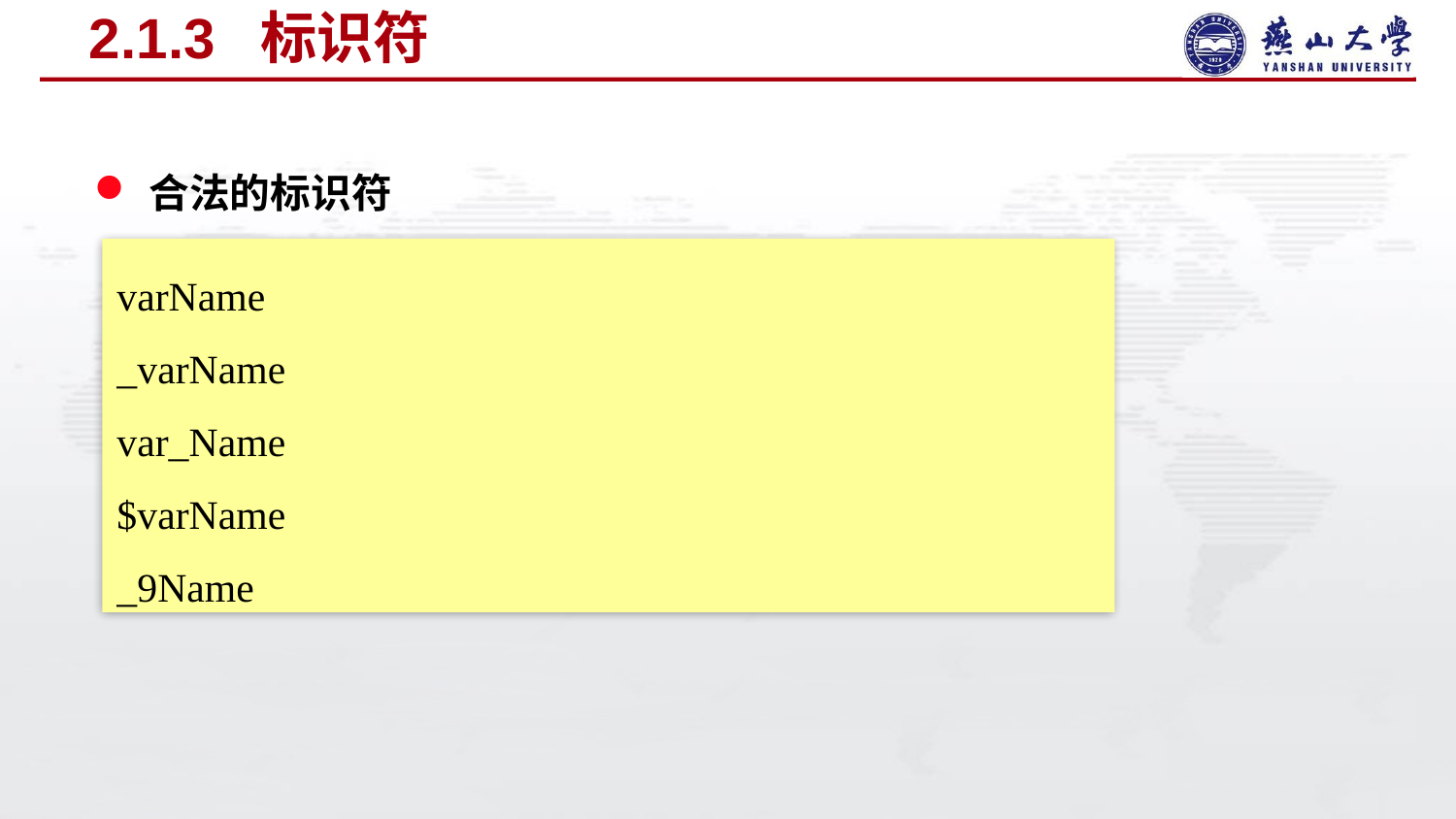

# 2.1.3  标识符
合法的标识符
varName
_varName
var_Name
$varName
_9Name